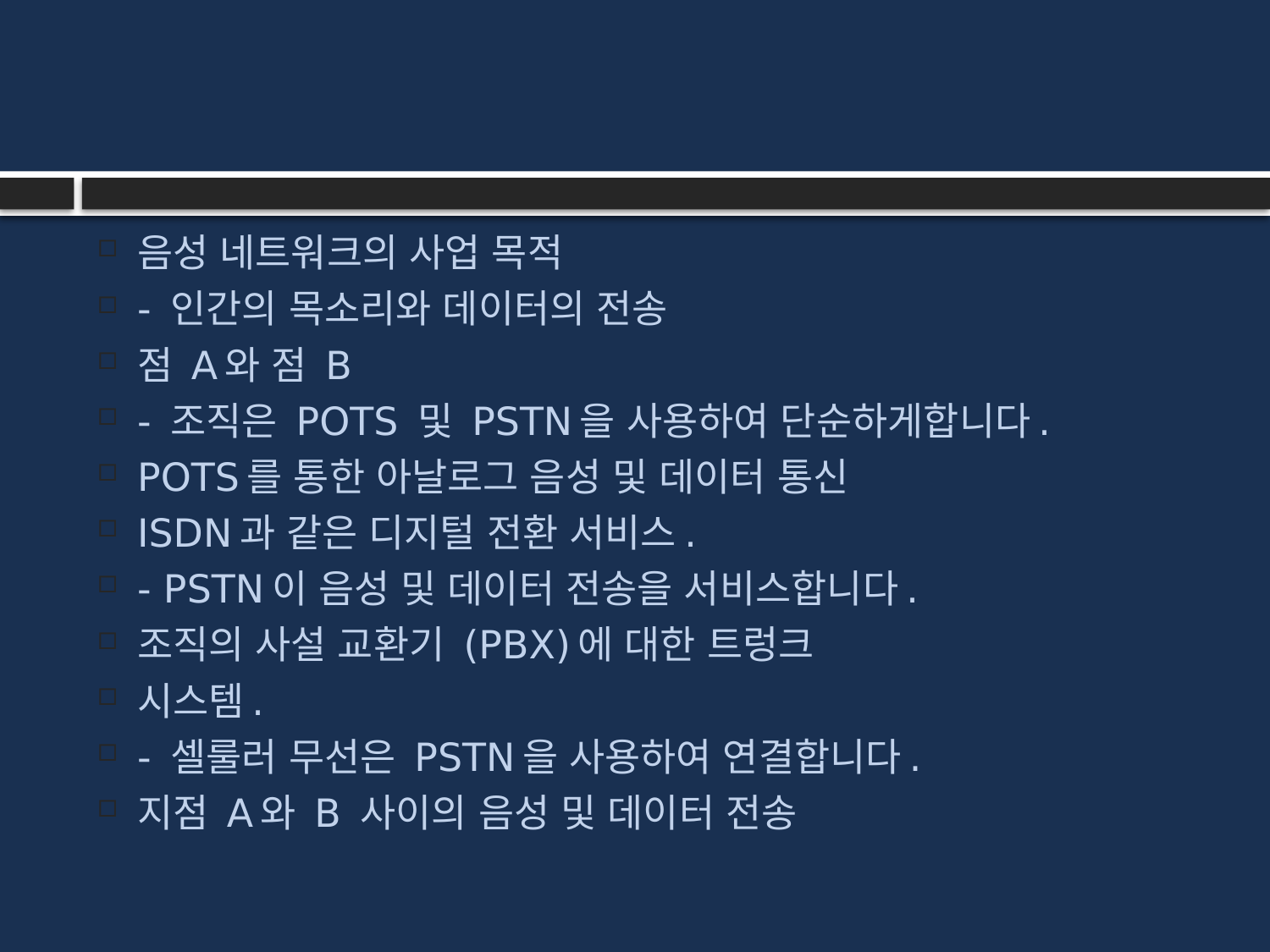

#
음성 네트워크의 사업 목적
- 인간의 목소리와 데이터의 전송
점 A와 점 B
- 조직은 POTS 및 PSTN을 사용하여 단순하게합니다.
POTS를 통한 아날로그 음성 및 데이터 통신
ISDN과 같은 디지털 전환 서비스.
- PSTN이 음성 및 데이터 전송을 서비스합니다.
조직의 사설 교환기 (PBX)에 대한 트렁크
시스템.
- 셀룰러 무선은 PSTN을 사용하여 연결합니다.
지점 A와 B 사이의 음성 및 데이터 전송